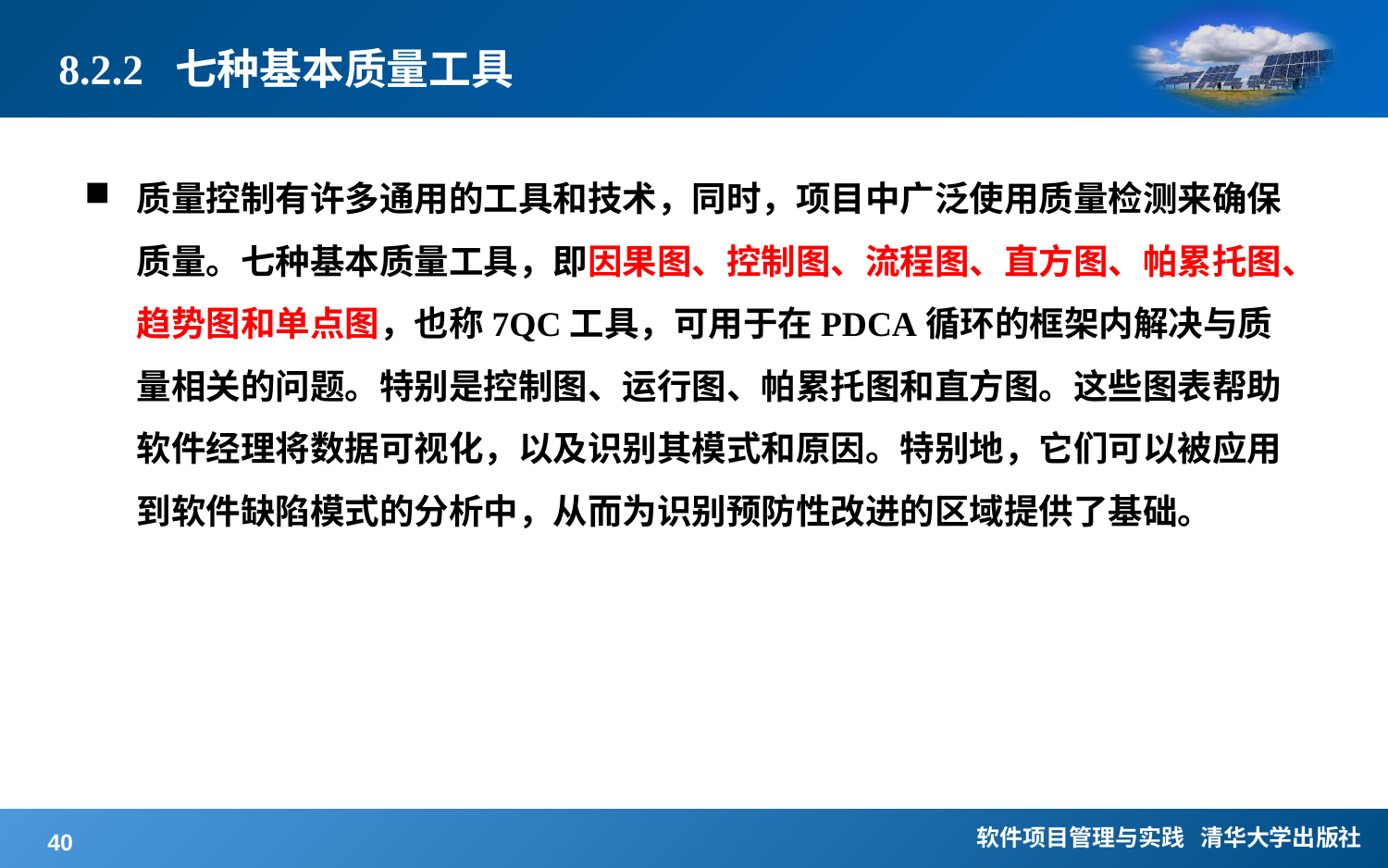

# 8.2.2  七种基本质量工具
质量控制有许多通用的工具和技术，同时，项目中广泛使用质量检测来确保质量。七种基本质量工具，即因果图、控制图、流程图、直方图、帕累托图、趋势图和单点图，也称7QC工具，可用于在PDCA循环的框架内解决与质量相关的问题。特别是控制图、运行图、帕累托图和直方图。这些图表帮助软件经理将数据可视化，以及识别其模式和原因。特别地，它们可以被应用到软件缺陷模式的分析中，从而为识别预防性改进的区域提供了基础。